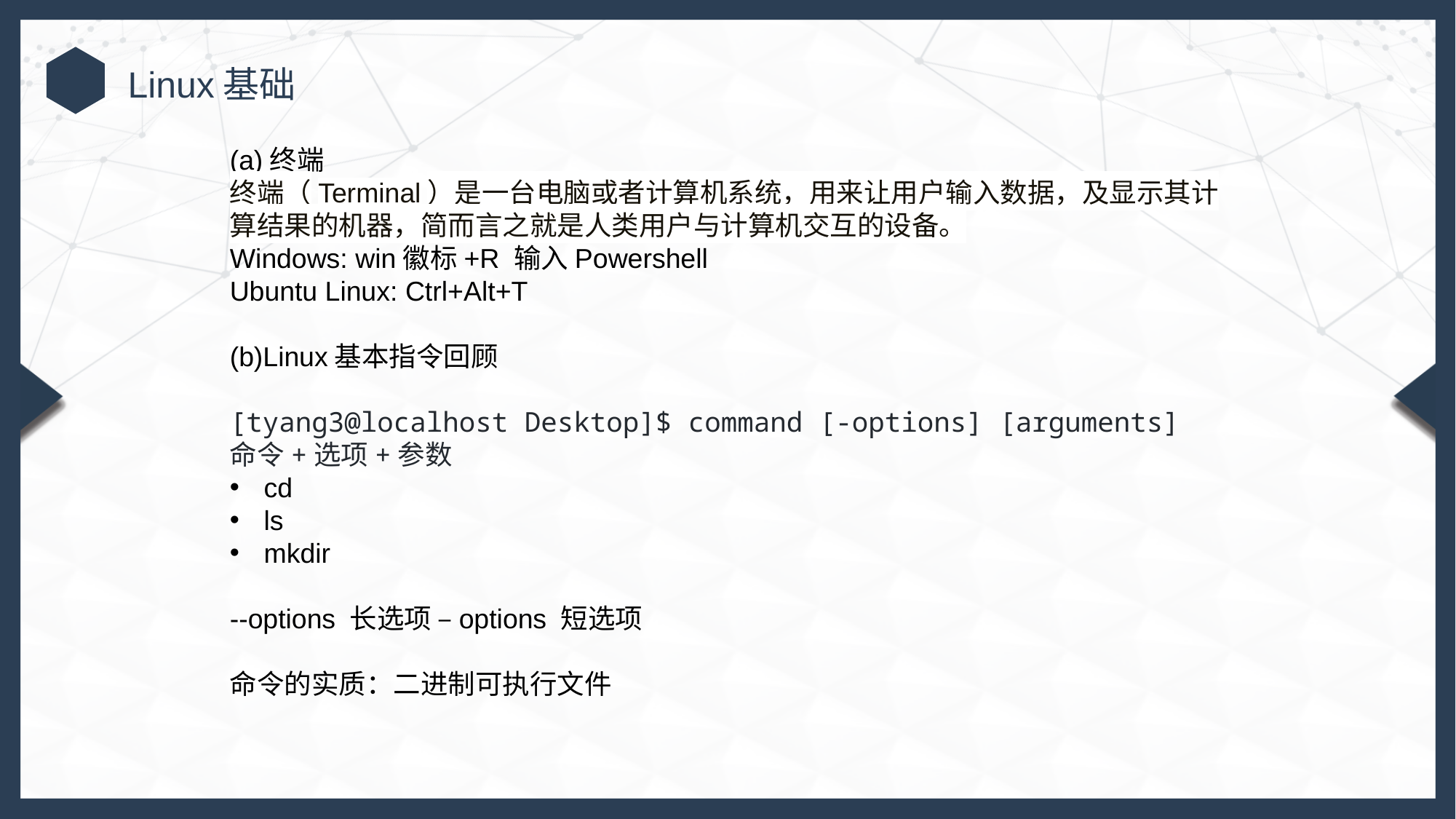

Linux基础
(a)终端
终端（Terminal）是一台电脑或者计算机系统，用来让用户输入数据，及显示其计算结果的机器，简而言之就是人类用户与计算机交互的设备。
Windows: win徽标+R 输入Powershell
Ubuntu Linux: Ctrl+Alt+T

(b)Linux基本指令回顾

[tyang3@localhost Desktop]$ command [-options] [arguments]
命令+选项+参数
cd
ls
mkdir

--options 长选项 –options 短选项

命令的实质：二进制可执行文件